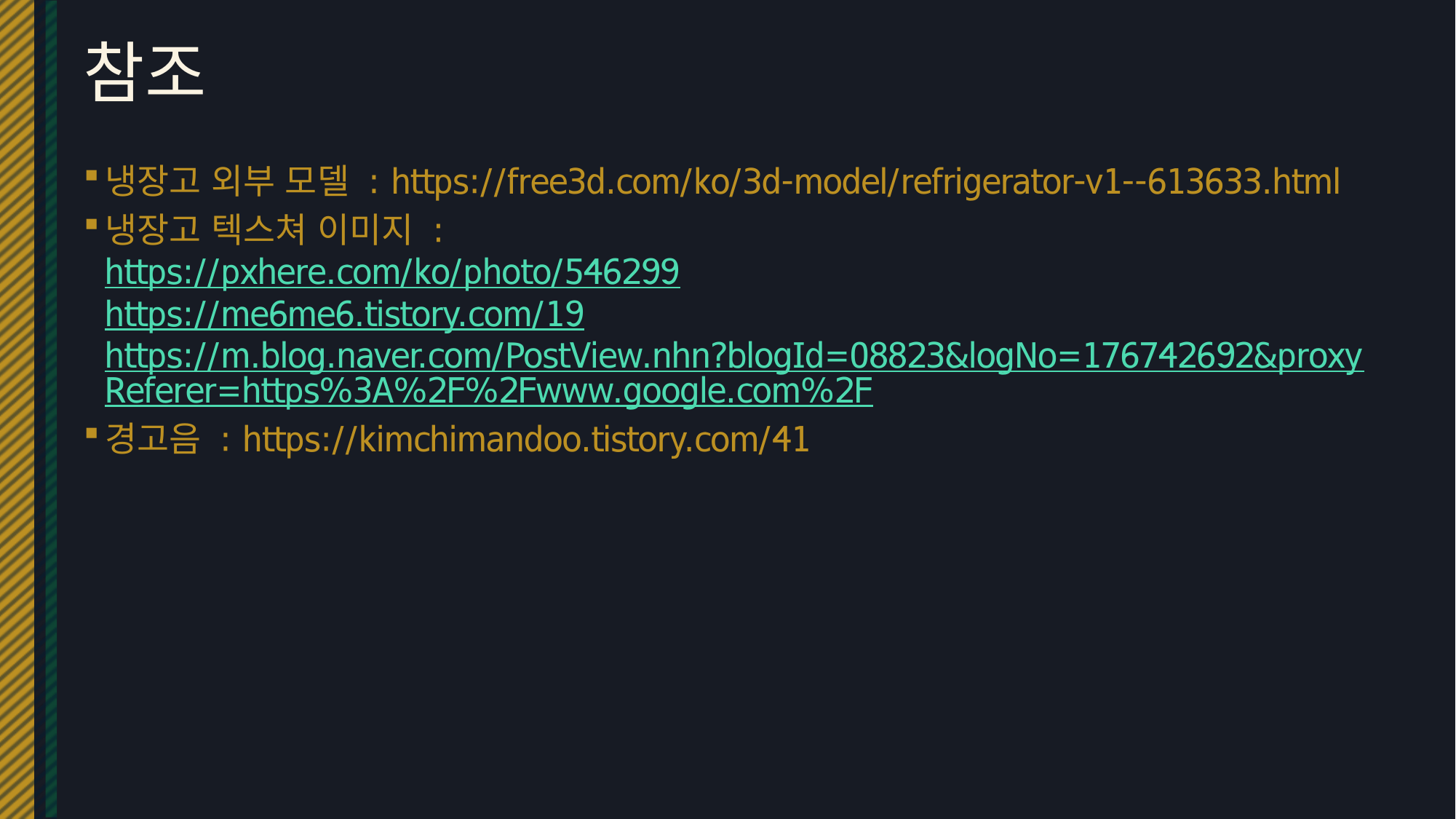

# 참조
냉장고 외부 모델 : https://free3d.com/ko/3d-model/refrigerator-v1--613633.html
냉장고 텍스쳐 이미지 :
https://pxhere.com/ko/photo/546299
https://me6me6.tistory.com/19
https://m.blog.naver.com/PostView.nhn?blogId=08823&logNo=176742692&proxyReferer=https%3A%2F%2Fwww.google.com%2F
경고음 : https://kimchimandoo.tistory.com/41